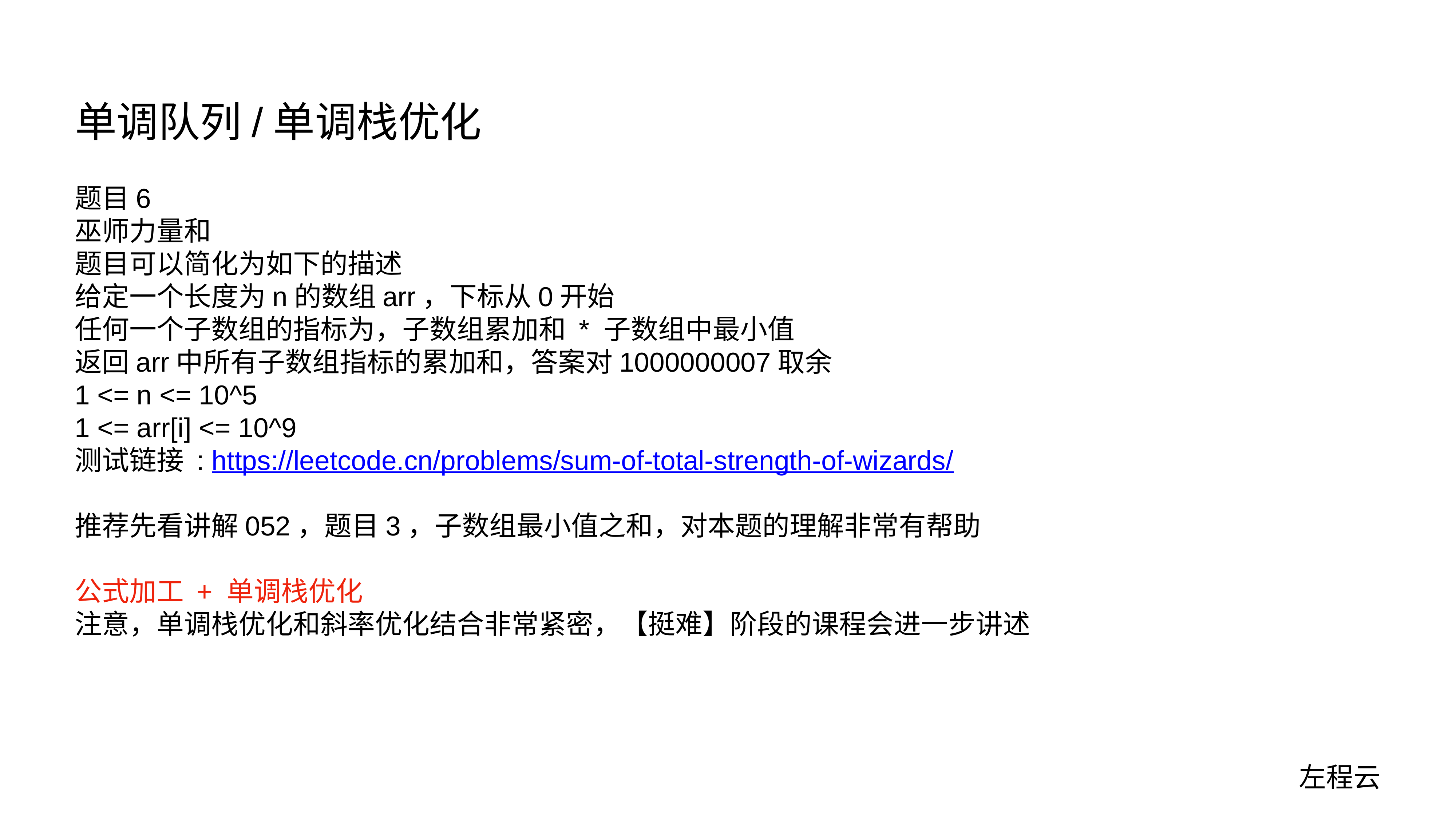

# 单调队列/单调栈优化
题目6
巫师力量和
题目可以简化为如下的描述
给定一个长度为n的数组arr，下标从0开始
任何一个子数组的指标为，子数组累加和 * 子数组中最小值
返回arr中所有子数组指标的累加和，答案对1000000007取余
1 <= n <= 10^5
1 <= arr[i] <= 10^9
测试链接 : https://leetcode.cn/problems/sum-of-total-strength-of-wizards/

推荐先看讲解052，题目3，子数组最小值之和，对本题的理解非常有帮助

公式加工 + 单调栈优化
注意，单调栈优化和斜率优化结合非常紧密，【挺难】阶段的课程会进一步讲述
左程云